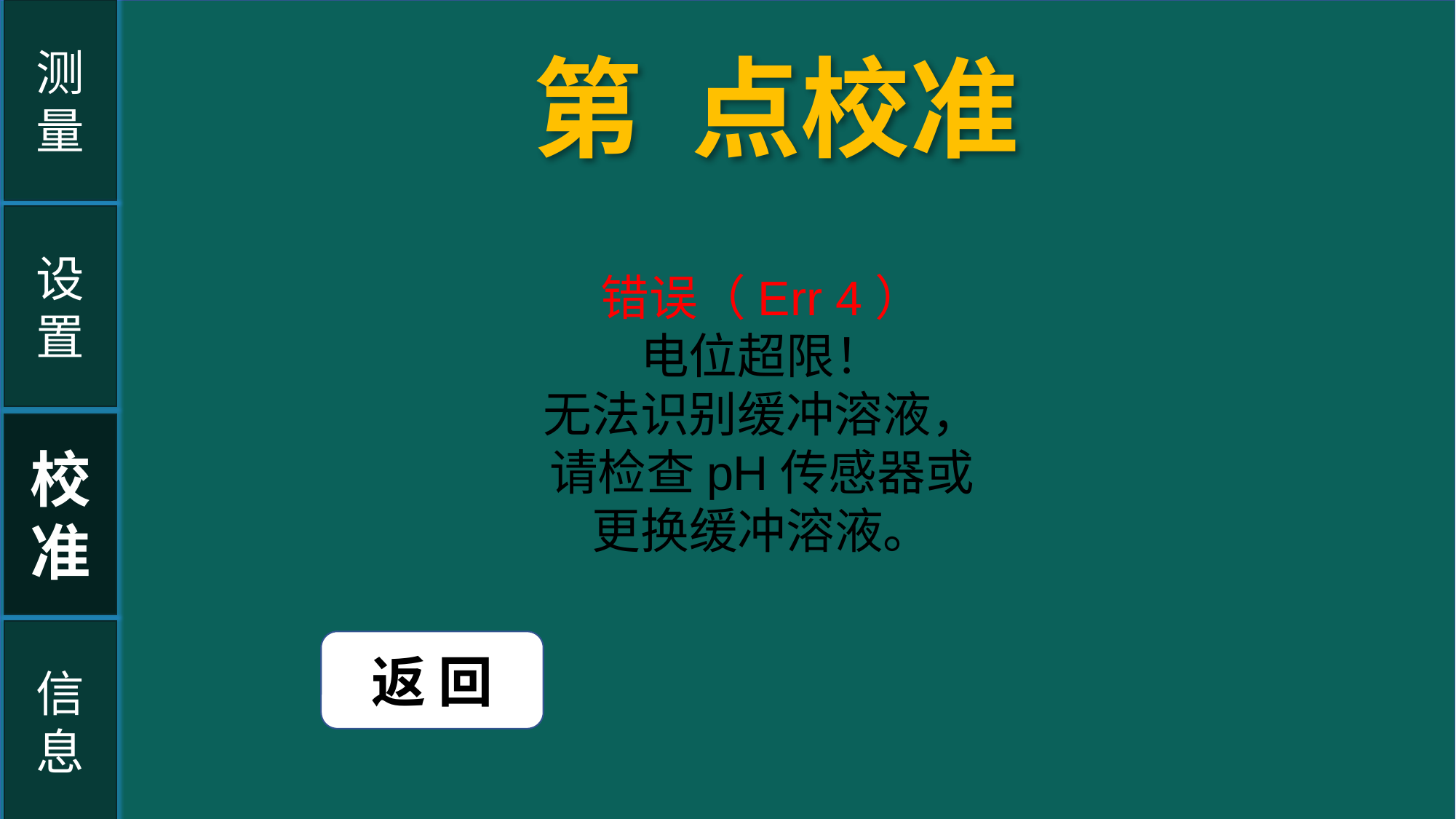

测
量
第  点校准
设置
错误（Err 4）
电位超限！
无法识别缓冲溶液，
请检查pH传感器或
更换缓冲溶液。
校
准
信
息
返 回